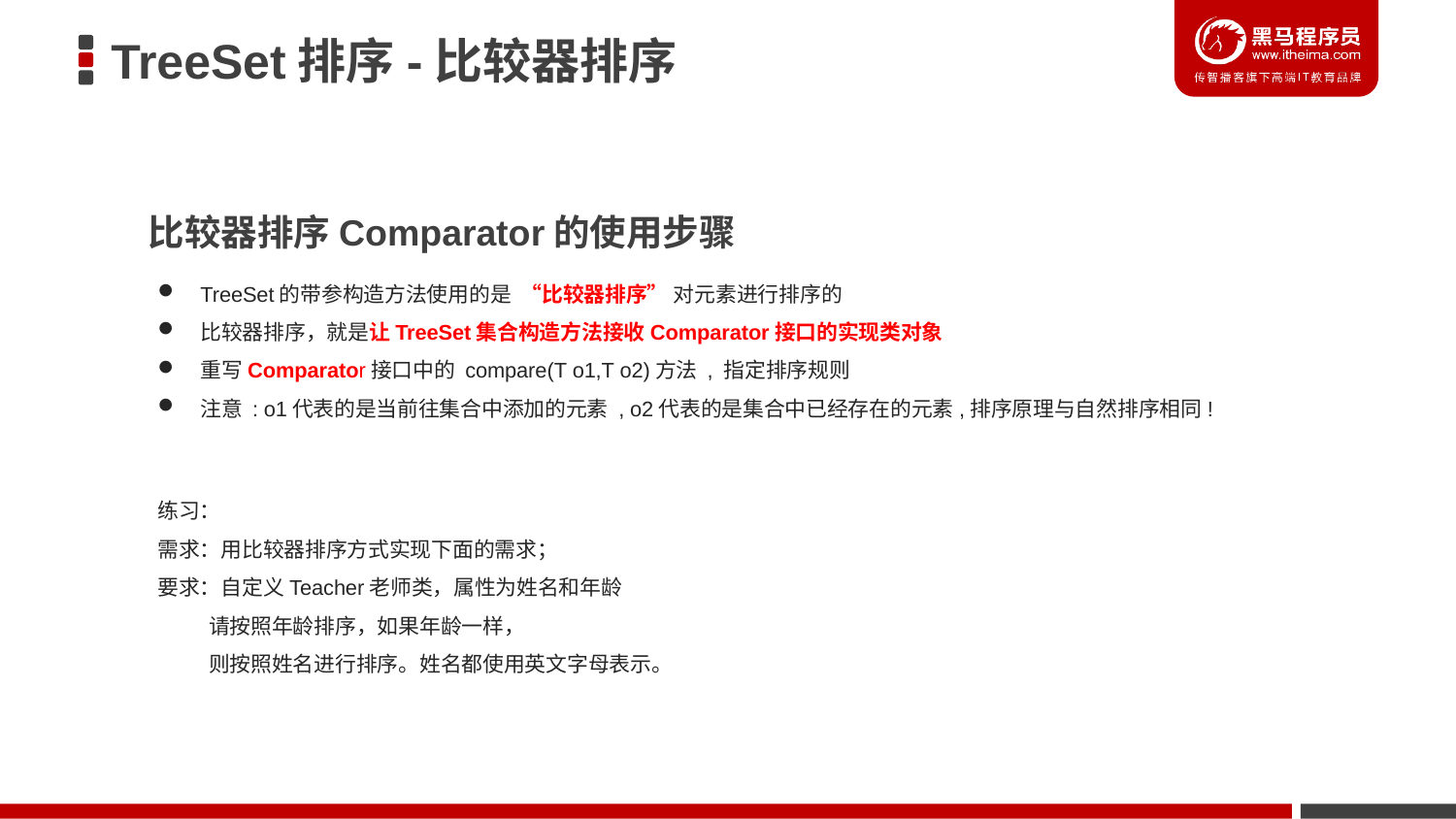

TreeSet排序-比较器排序
比较器排序Comparator的使用步骤
TreeSet的带参构造方法使用的是  “比较器排序” 对元素进行排序的
比较器排序，就是让TreeSet集合构造方法接收Comparator接口的实现类对象
重写Comparator接口中的 compare​(T o1,T o2)方法 , 指定排序规则
注意 : o1代表的是当前往集合中添加的元素 , o2代表的是集合中已经存在的元素,排序原理与自然排序相同!
练习：
需求：用比较器排序方式实现下面的需求；
要求：自定义Teacher老师类，属性为姓名和年龄
          请按照年龄排序，如果年龄一样，
          则按照姓名进行排序。姓名都使用英文字母表示。